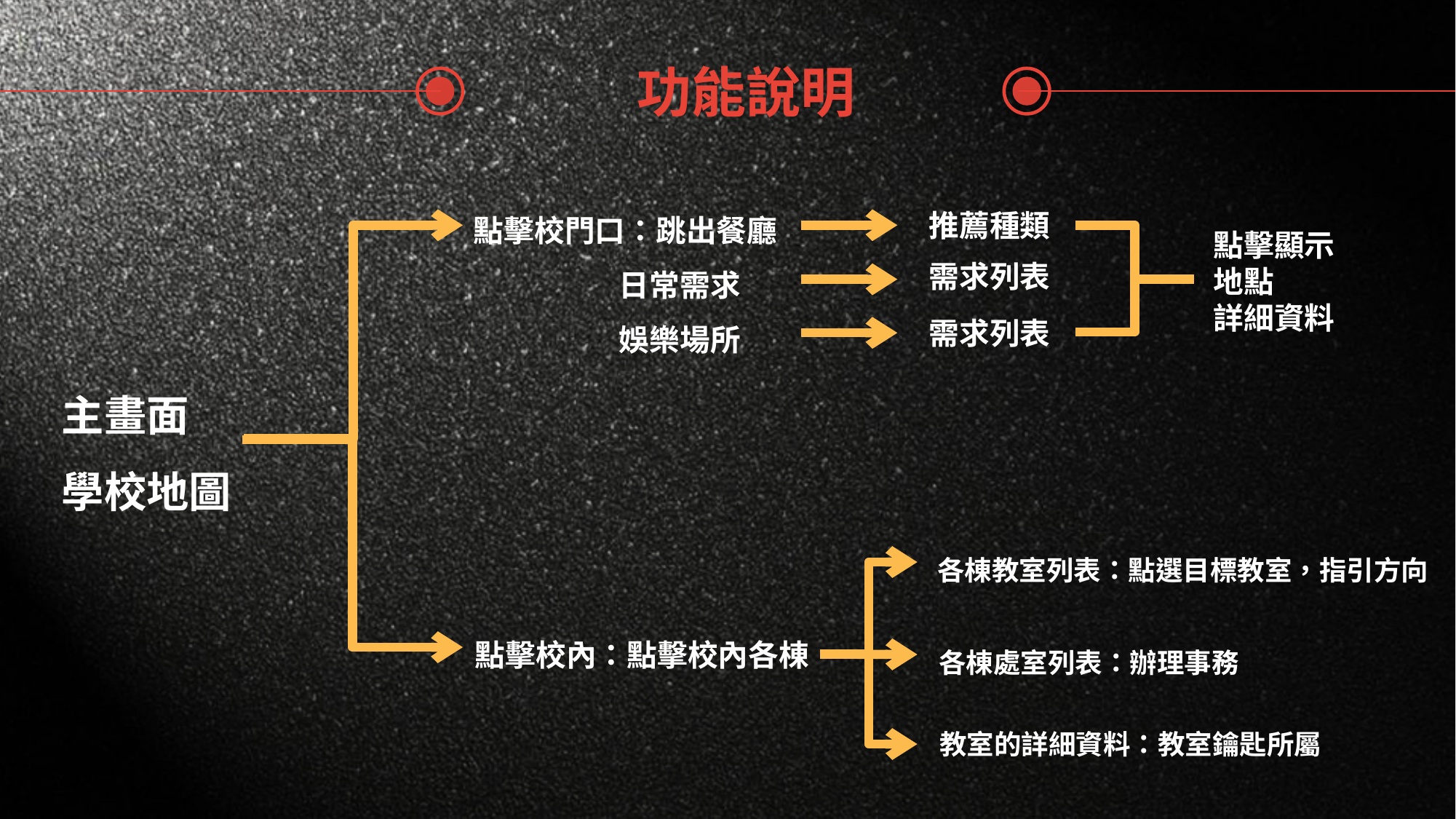

功能說明

點擊校門口：跳出餐廳
                    日常需求
                    娛樂場所
推薦種類
點擊顯示
地點
詳細資料
需求列表
需求列表
主畫面
學校地圖
各棟教室列表：點選目標教室，指引方向
各棟處室列表：辦理事務
點擊校內：點擊校內各棟
教室的詳細資料：教室鑰匙所屬